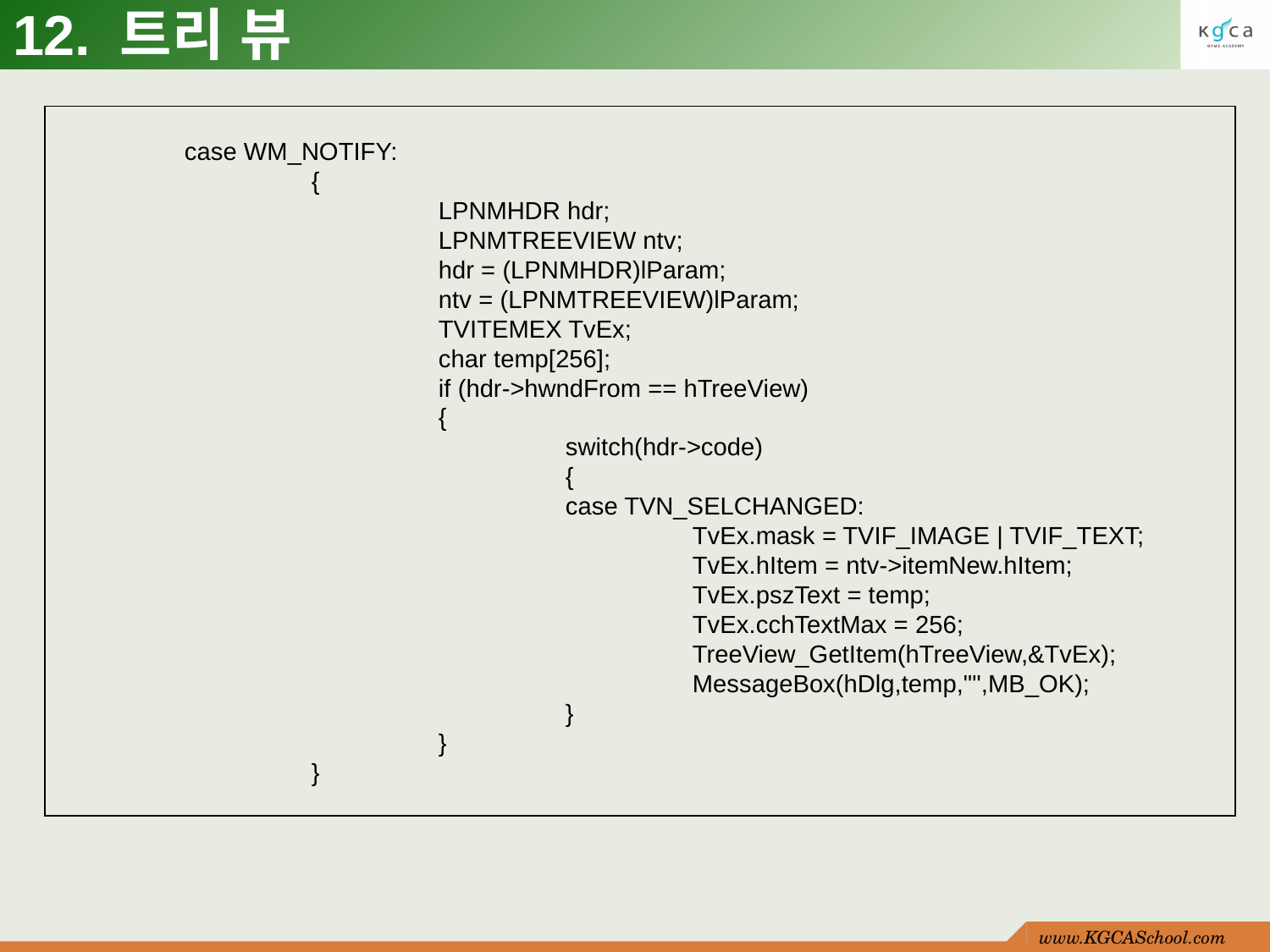

# 12. 트리 뷰
	case WM_NOTIFY:
		{
			LPNMHDR hdr;
			LPNMTREEVIEW ntv;
			hdr = (LPNMHDR)lParam;
			ntv = (LPNMTREEVIEW)lParam;
			TVITEMEX TvEx;
			char temp[256];
			if (hdr->hwndFrom == hTreeView)
			{
				switch(hdr->code)
				{
				case TVN_SELCHANGED:
					TvEx.mask = TVIF_IMAGE | TVIF_TEXT;
					TvEx.hItem = ntv->itemNew.hItem;
					TvEx.pszText = temp;
					TvEx.cchTextMax = 256;
					TreeView_GetItem(hTreeView,&TvEx);
					MessageBox(hDlg,temp,"",MB_OK);
				}
			}
		}